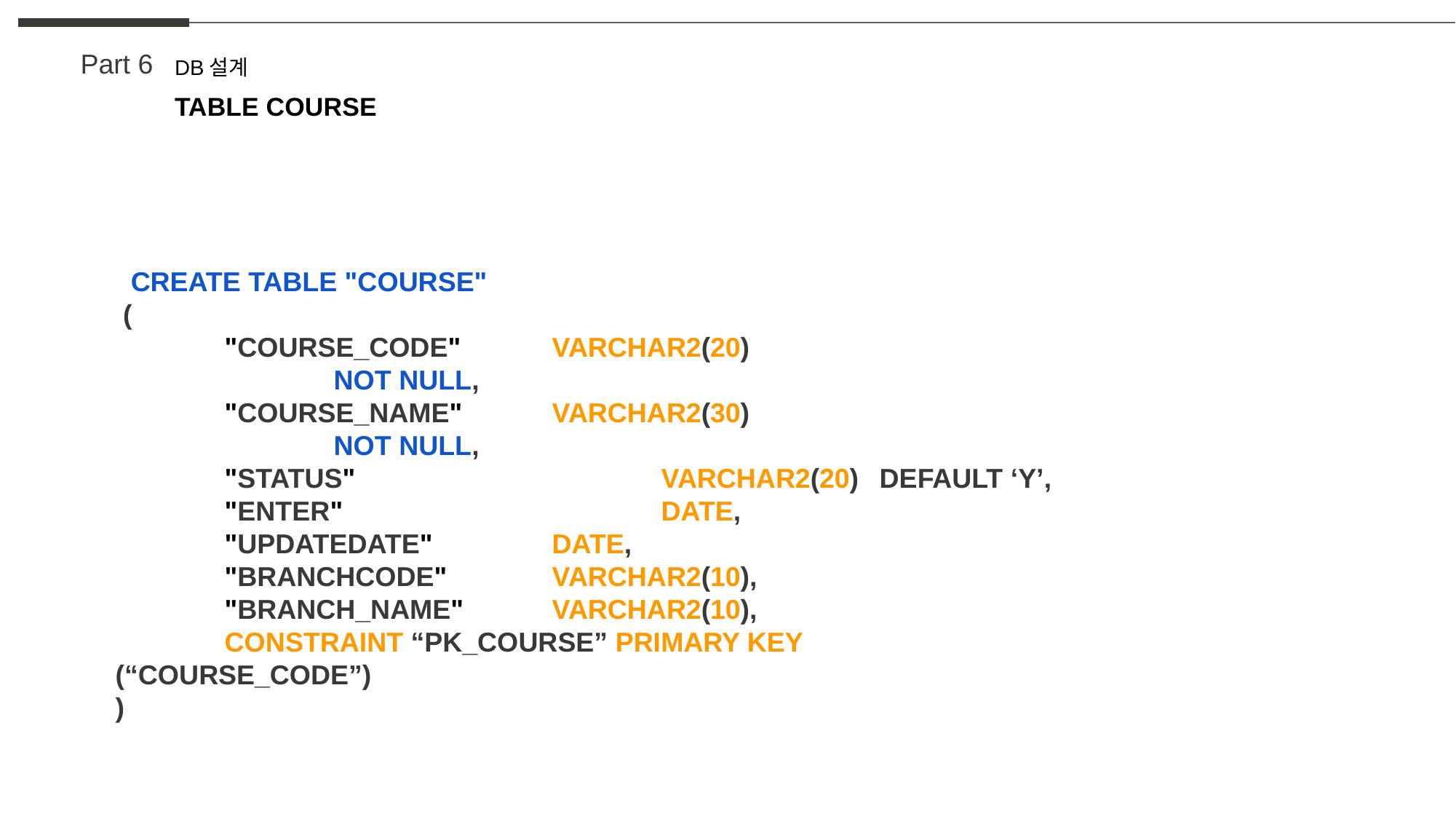

Part 6
DB설계
TABLE COURSE

  CREATE TABLE "COURSE"
 (
	"COURSE_CODE" 	VARCHAR2(20) 					NOT NULL,
	"COURSE_NAME" 	VARCHAR2(30) 					NOT NULL,
	"STATUS" 			VARCHAR2(20) 	DEFAULT ‘Y’,
	"ENTER" 			DATE,
	"UPDATEDATE"	 	DATE,
	"BRANCHCODE"	VARCHAR2(10),
	"BRANCH_NAME" 	VARCHAR2(10),
	CONSTRAINT “PK_COURSE” PRIMARY KEY (“COURSE_CODE”)
)